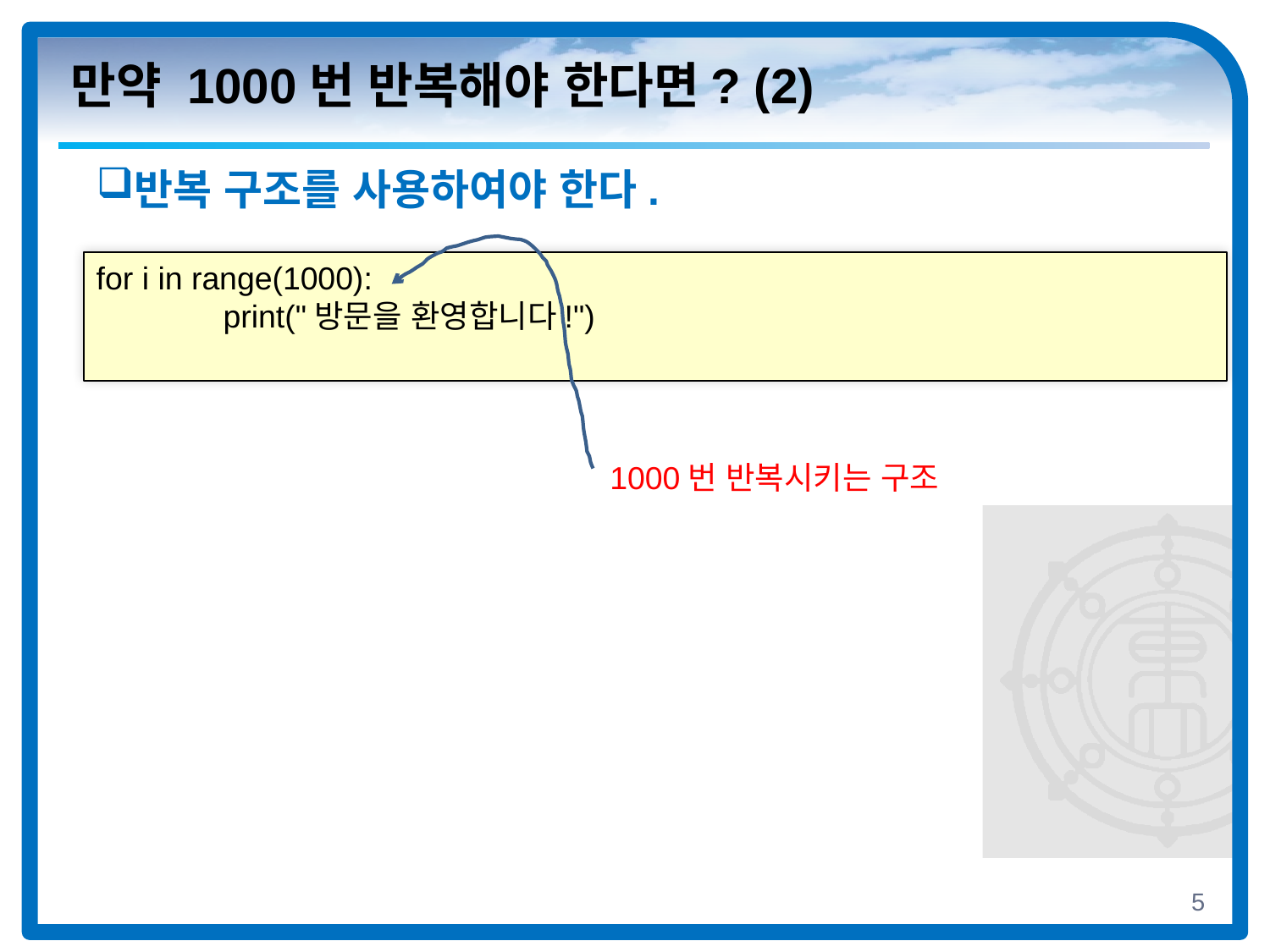

# 만약 1000번 반복해야 한다면? (2)
반복 구조를 사용하여야 한다.

for i in range(1000):
	print("방문을 환영합니다!")
1000번 반복시키는 구조
5